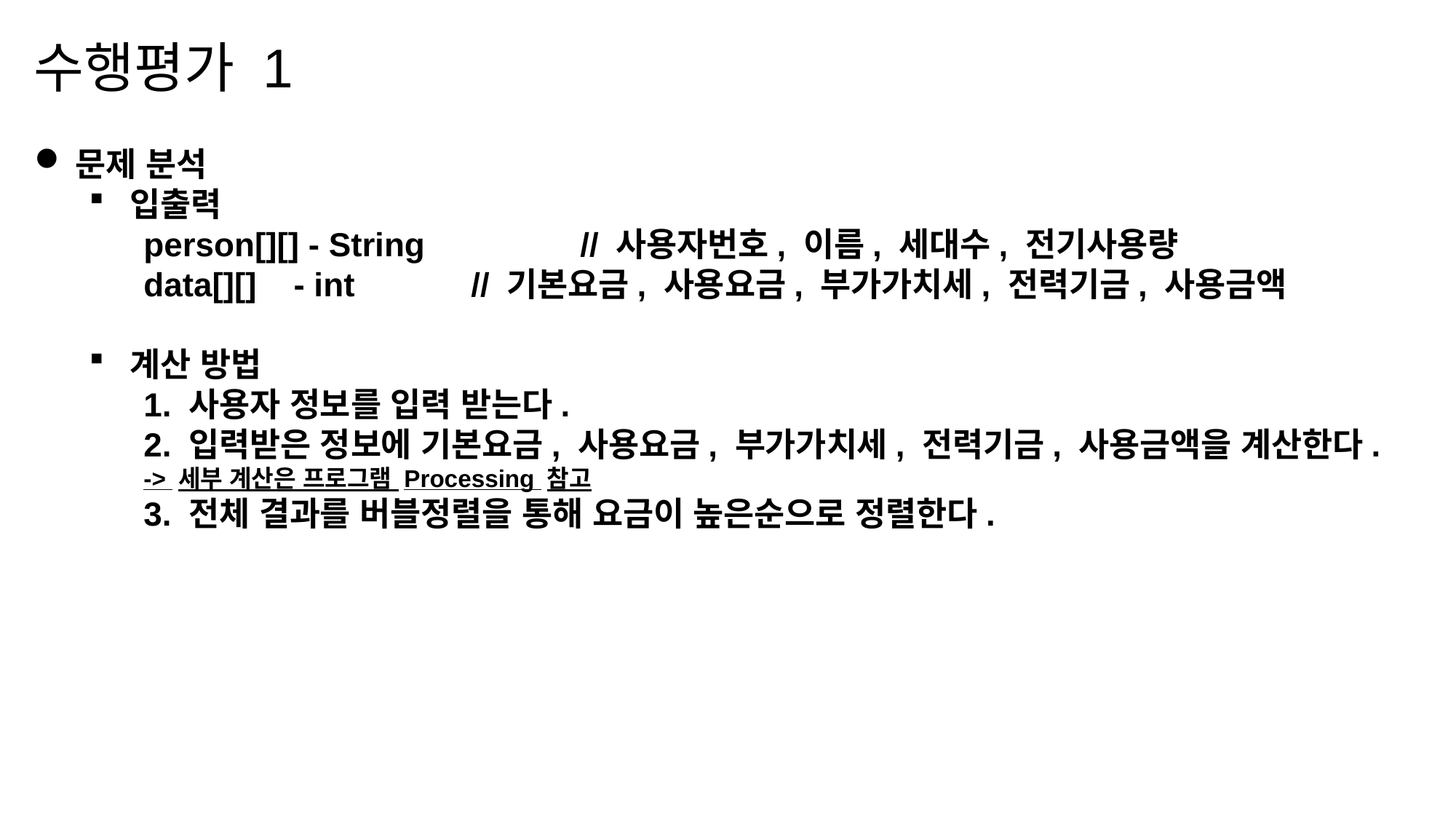

수행평가 1
문제 분석
입출력
person[][] - String		// 사용자번호, 이름, 세대수, 전기사용량
data[][]    - int		// 기본요금, 사용요금, 부가가치세, 전력기금, 사용금액

계산 방법
1. 사용자 정보를 입력 받는다.
2. 입력받은 정보에 기본요금, 사용요금, 부가가치세, 전력기금, 사용금액을 계산한다.
-> 세부 계산은 프로그램 Processing 참고
3. 전체 결과를 버블정렬을 통해 요금이 높은순으로 정렬한다.